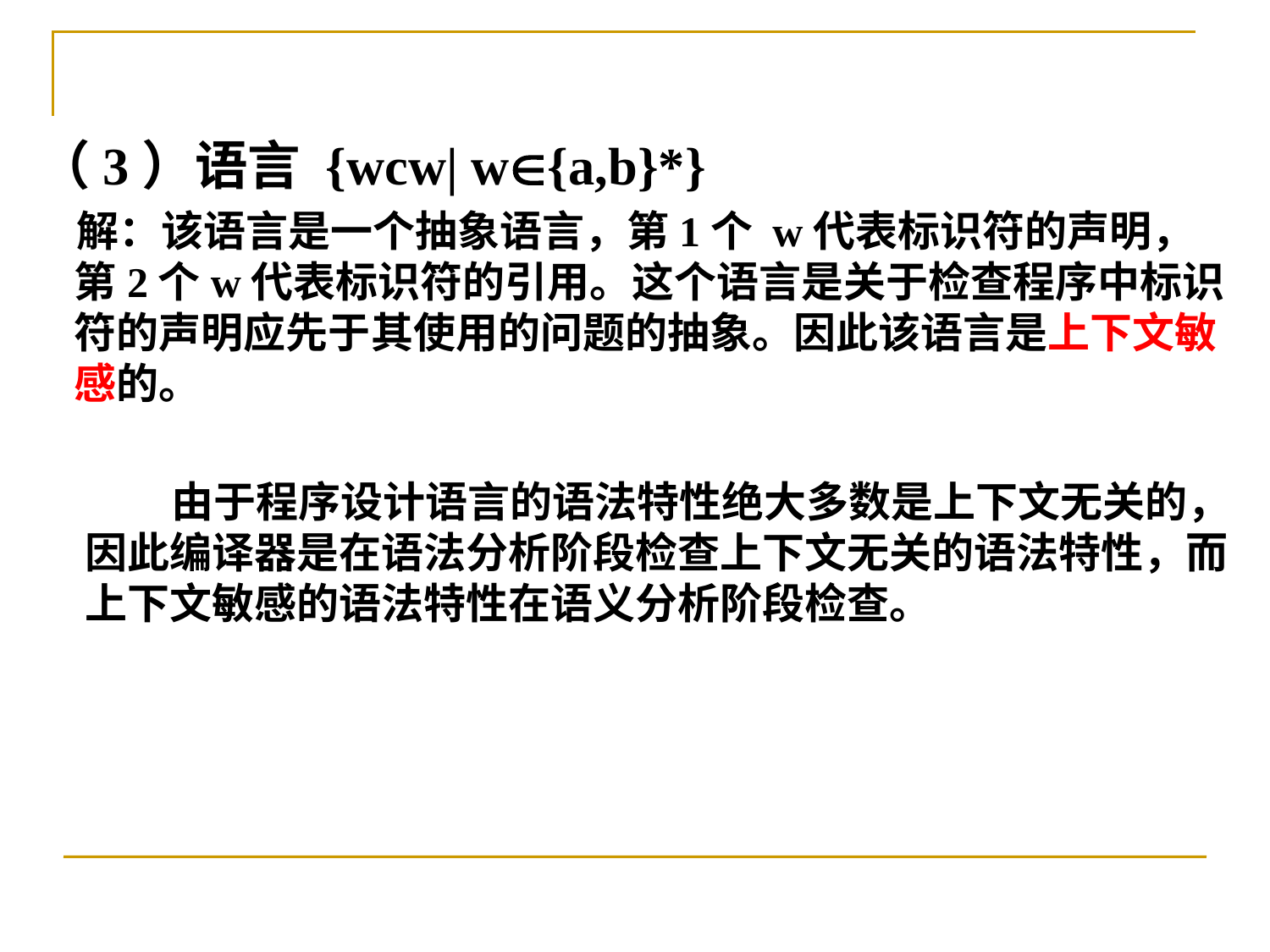

（3）语言 {wcw| w∈{a,b}*}
   解：该语言是一个抽象语言，第1个 w代表标识符的声明，第2个w代表标识符的引用。这个语言是关于检查程序中标识符的声明应先于其使用的问题的抽象。因此该语言是上下文敏感的。

             由于程序设计语言的语法特性绝大多数是上下文无关的，因此编译器是在语法分析阶段检查上下文无关的语法特性，而上下文敏感的语法特性在语义分析阶段检查。
77